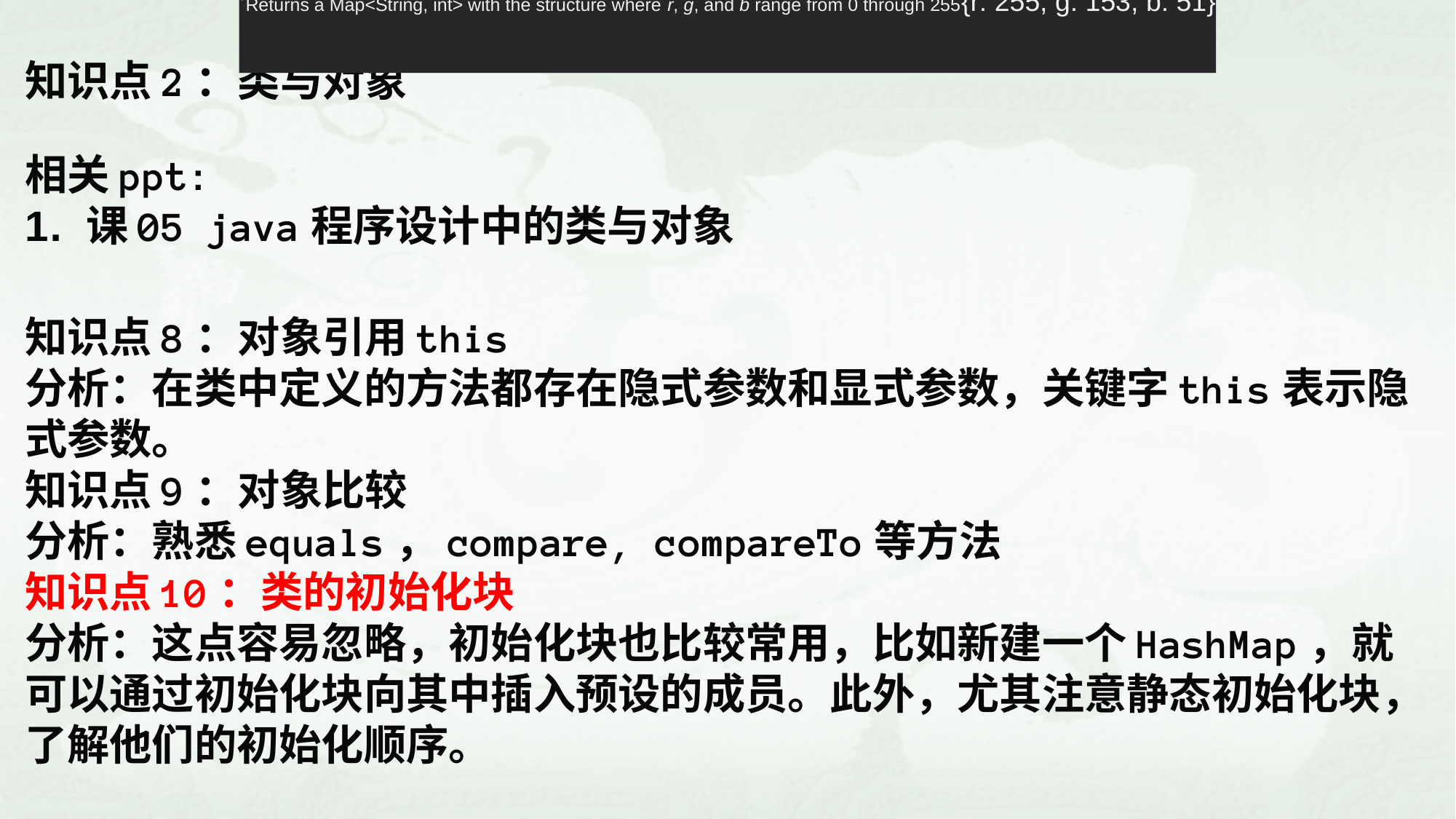

Returns a Map<String, int> with the structure where r, g, and b range from 0 through 255{r: 255, g: 153, b: 51}

知识点2：类与对象
相关ppt:
课05 java程序设计中的类与对象
知识点8：对象引用this
分析：在类中定义的方法都存在隐式参数和显式参数，关键字this表示隐式参数。
知识点9：对象比较
分析：熟悉equals，compare, compareTo等方法
知识点10：类的初始化块
分析：这点容易忽略，初始化块也比较常用，比如新建一个HashMap，就可以通过初始化块向其中插入预设的成员。此外，尤其注意静态初始化块，了解他们的初始化顺序。